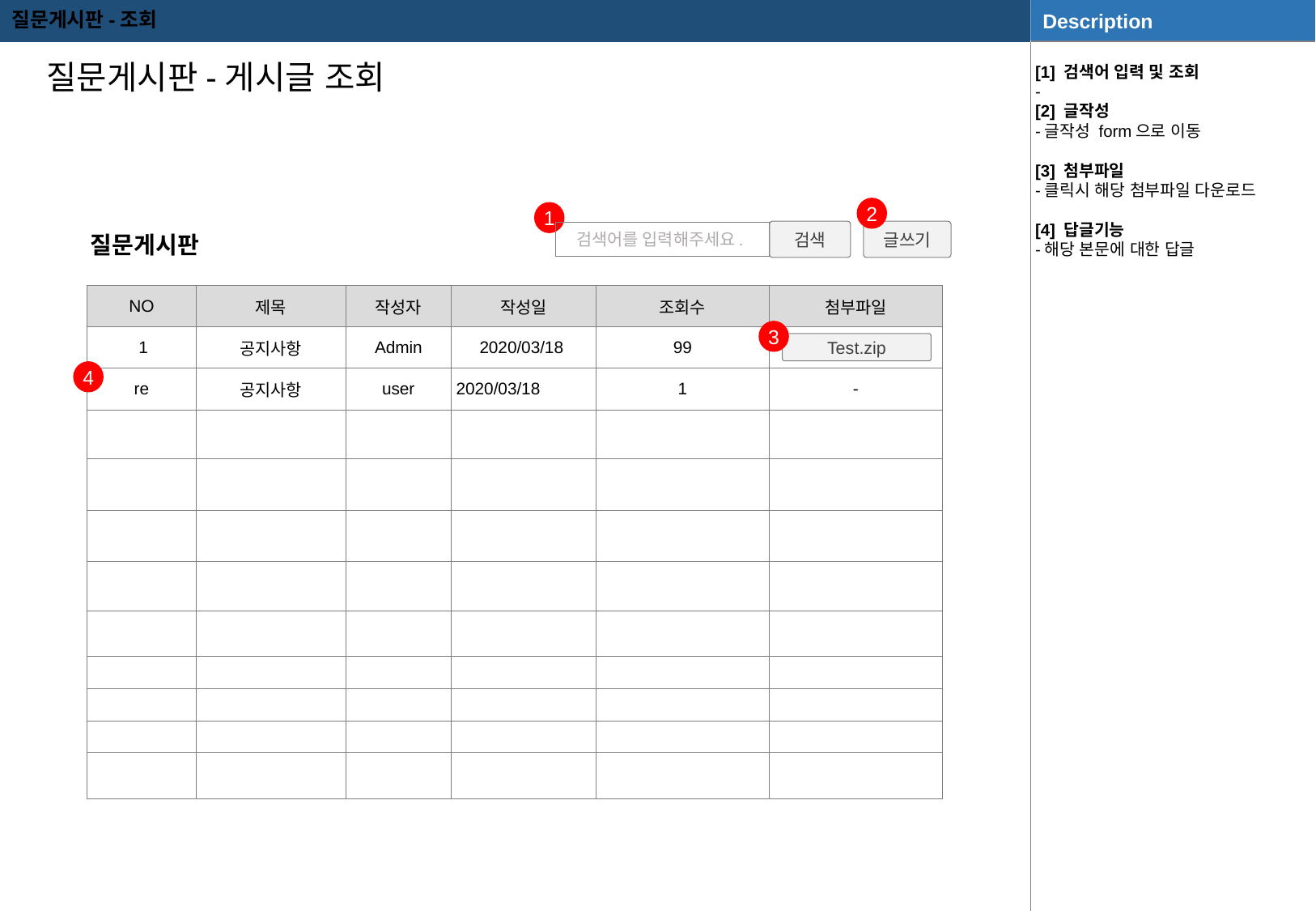

질문게시판-조회

[1] 검색어 입력 및 조회
-
[2] 글작성
-글작성 form으로 이동

[3] 첨부파일
-클릭시 해당 첨부파일 다운로드

[4] 답글기능
-해당 본문에 대한 답글

질문게시판-게시글 조회
2
1
글쓰기
검색

검색어를 입력해주세요.
질문게시판
| NO | 제목 | 작성자 | 작성일 | 조회수 | 첨부파일 |
| --- | --- | --- | --- | --- | --- |
| 1 | 공지사항 | Admin | 2020/03/18 | 99 |  |
| re | 공지사항 | user | 2020/03/18 | 1 | - |
|  |  |  |  |  |  |
|  |  |  |  |  |  |
|  |  |  |  |  |  |
|  |  |  |  |  |  |
|  |  |  |  |  |  |
|  |  |  |  |  |  |
|  |  |  |  |  |  |
|  |  |  |  |  |  |
|  |  |  |  |  |  |
3
Test.zip
4